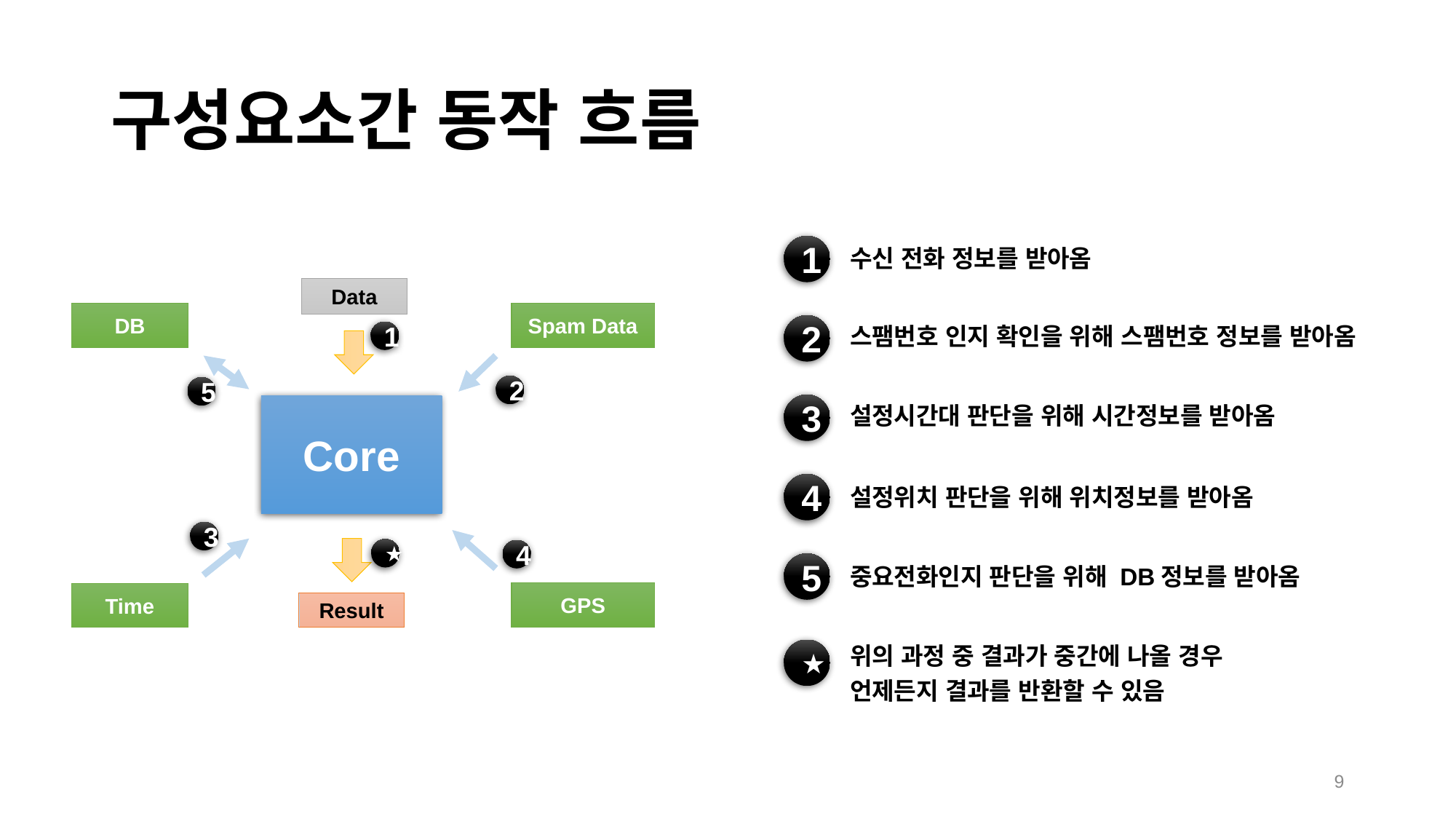

# 구성요소간 동작 흐름
1
수신 전화 정보를 받아옴
Data
DB
Spam Data

Core

GPS
Time
Result
1
2
5
3
★
4
2
스팸번호 인지 확인을 위해 스팸번호 정보를 받아옴
3
설정시간대 판단을 위해 시간정보를 받아옴
4
설정위치 판단을 위해 위치정보를 받아옴
5
중요전화인지 판단을 위해 DB정보를 받아옴
위의 과정 중 결과가 중간에 나올 경우
언제든지 결과를 반환할 수 있음
★
9